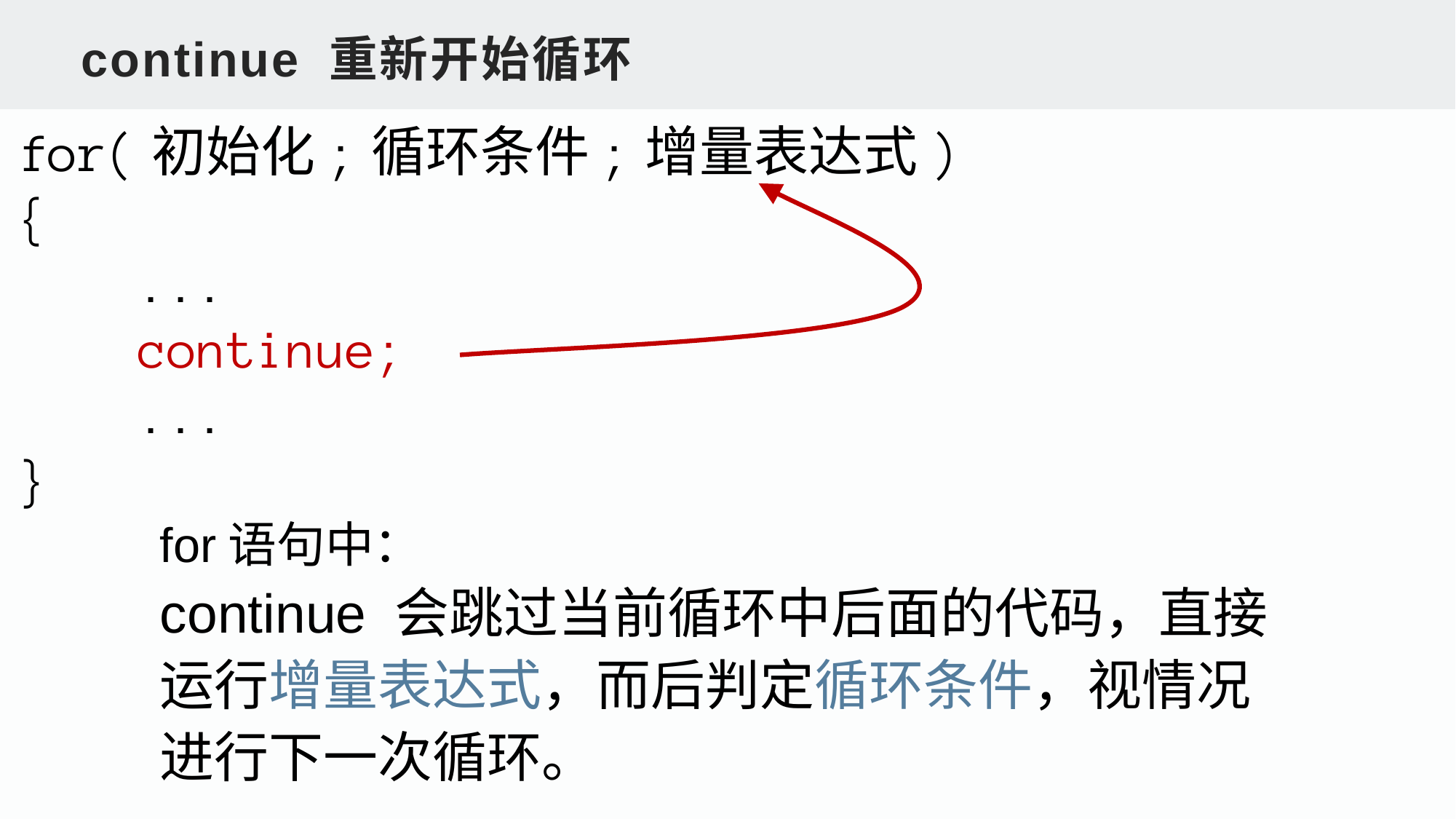

continue 重新开始循环
for(初始化;循环条件;增量表达式)
{
    ...
    continue;
    ...
}

for语句中：
continue 会跳过当前循环中后面的代码，直接运行增量表达式，而后判定循环条件，视情况进行下一次循环。